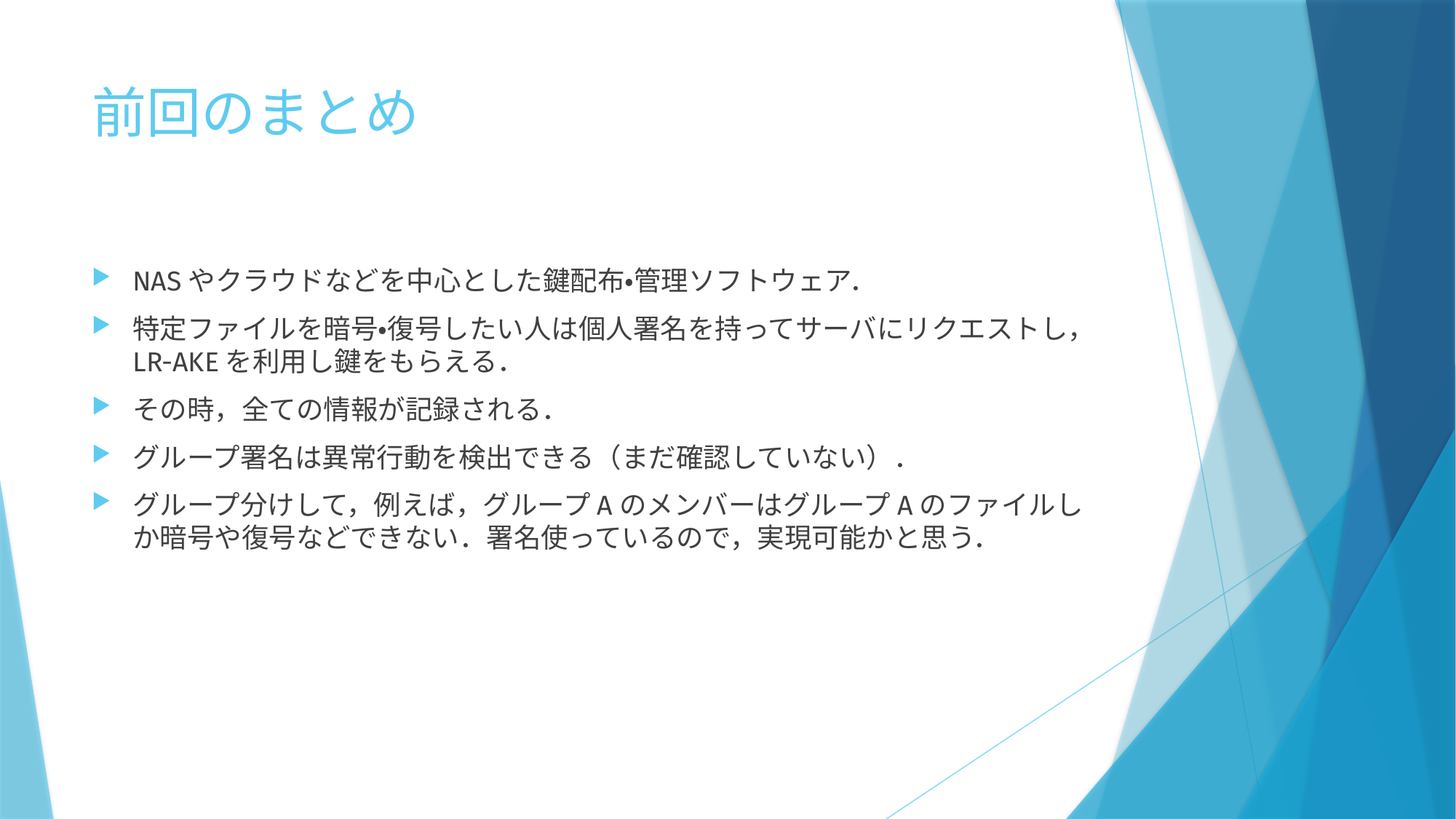

# 前回のまとめ
NASやクラウドなどを中心とした鍵配布・管理ソフトウェア．
特定ファイルを暗号・復号したい人は個人署名を持ってサーバにリクエストし，LR-AKEを利用し鍵をもらえる．
その時，全ての情報が記録される．
グループ署名は異常行動を検出できる（まだ確認していない）．
グループ分けして，例えば，グループAのメンバーはグループAのファイルしか暗号や復号などできない．署名使っているので，実現可能かと思う．